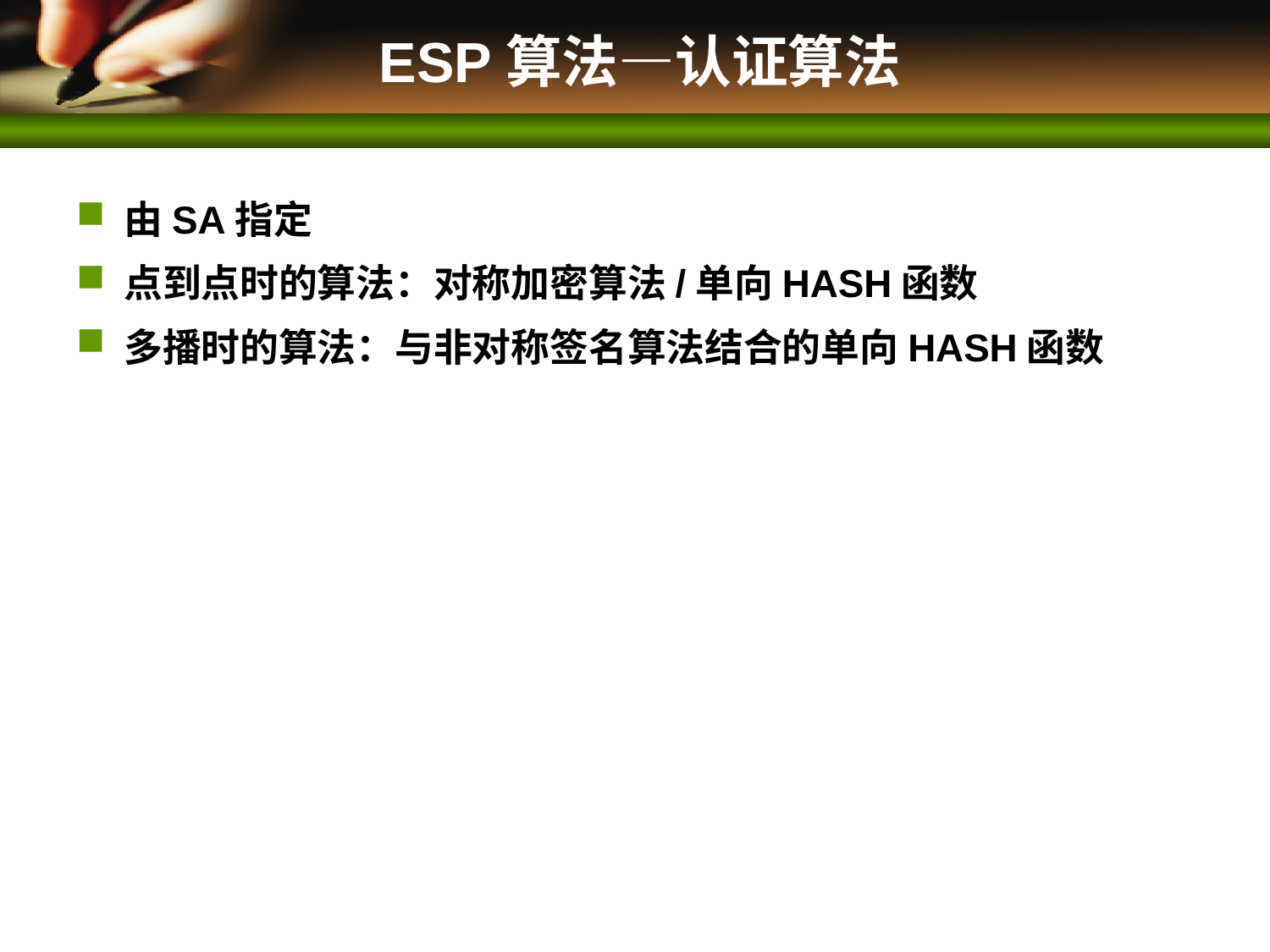

# ESP算法—认证算法
由SA指定
点到点时的算法：对称加密算法/单向HASH函数
多播时的算法：与非对称签名算法结合的单向HASH函数